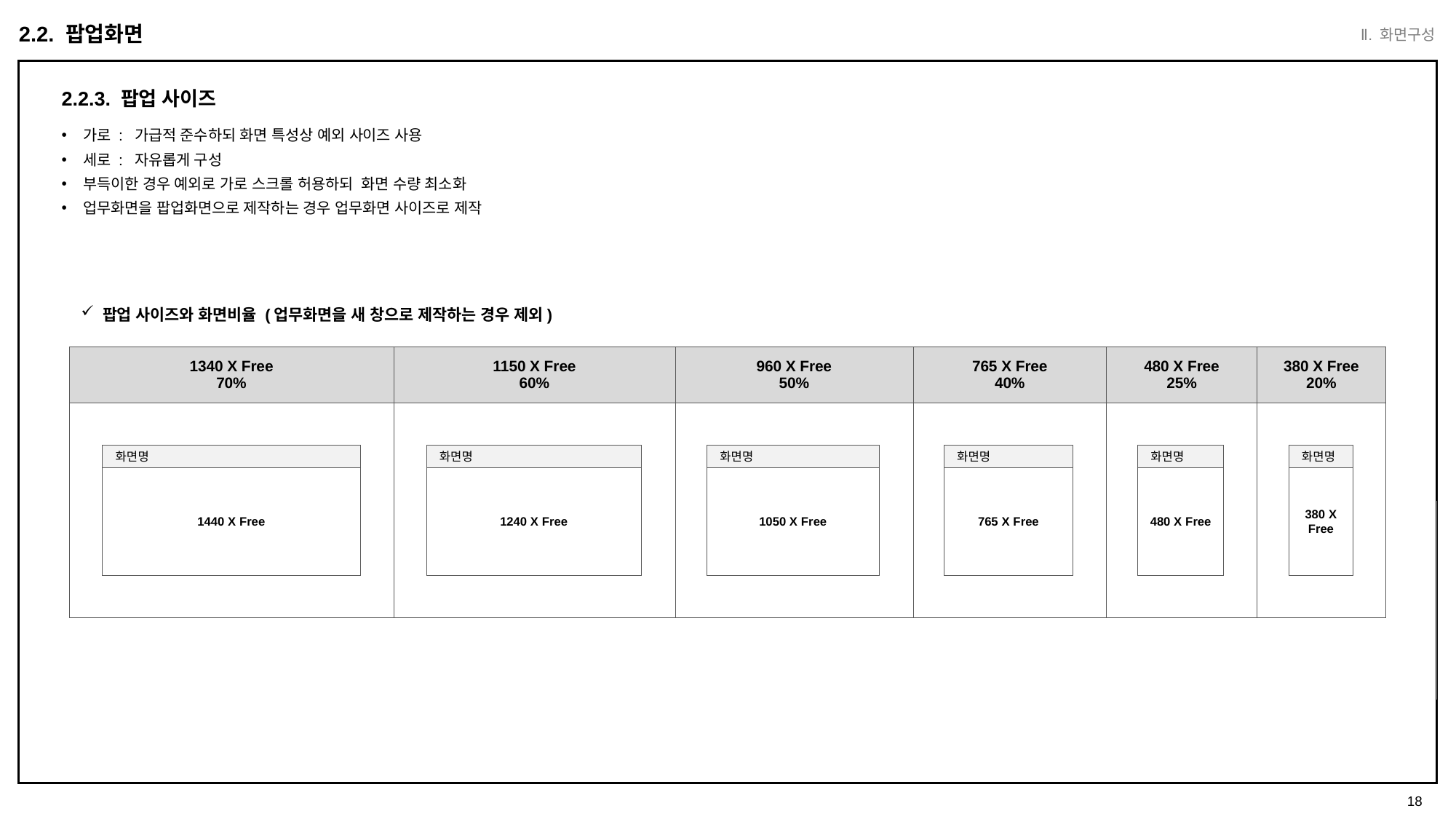

Ⅱ. 화면구성
2.2. 팝업화면
2.2.3. 팝업 사이즈
가로 :  가급적 준수하되 화면 특성상 예외 사이즈 사용
세로 :  자유롭게 구성
부득이한 경우 예외로 가로 스크롤 허용하되  화면 수량 최소화
업무화면을 팝업화면으로 제작하는 경우 업무화면 사이즈로 제작
팝업 사이즈와 화면비율 (업무화면을 새 창으로 제작하는 경우 제외)
| 1340 X Free 70% | 1150 X Free 60% | 960 X Free 50% | 765 X Free 40% | 480 X Free 25% | 380 X Free 20% |
| --- | --- | --- | --- | --- | --- |
|  |  |  |  |  |  |
화면명
1440 X Free
화면명
1240 X Free
화면명
1050 X Free
화면명
765 X Free
화면명
480 X Free
화면명
380 X Free